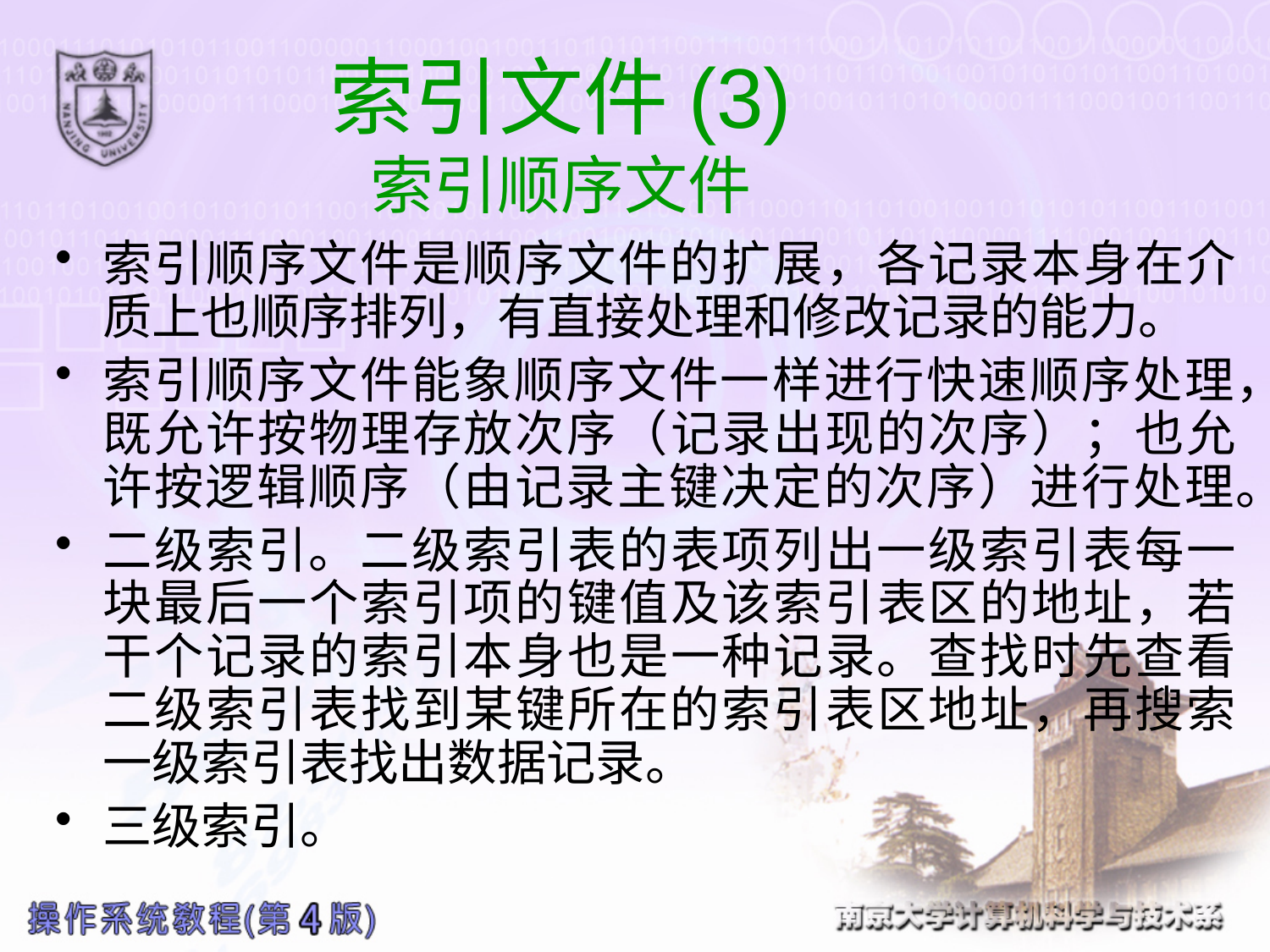

# 索引文件(3) 索引顺序文件
索引顺序文件是顺序文件的扩展，各记录本身在介质上也顺序排列，有直接处理和修改记录的能力。
索引顺序文件能象顺序文件一样进行快速顺序处理，既允许按物理存放次序（记录出现的次序）；也允许按逻辑顺序（由记录主键决定的次序）进行处理。
二级索引。二级索引表的表项列出一级索引表每一块最后一个索引项的键值及该索引表区的地址，若干个记录的索引本身也是一种记录。查找时先查看二级索引表找到某键所在的索引表区地址，再搜索一级索引表找出数据记录。
三级索引。